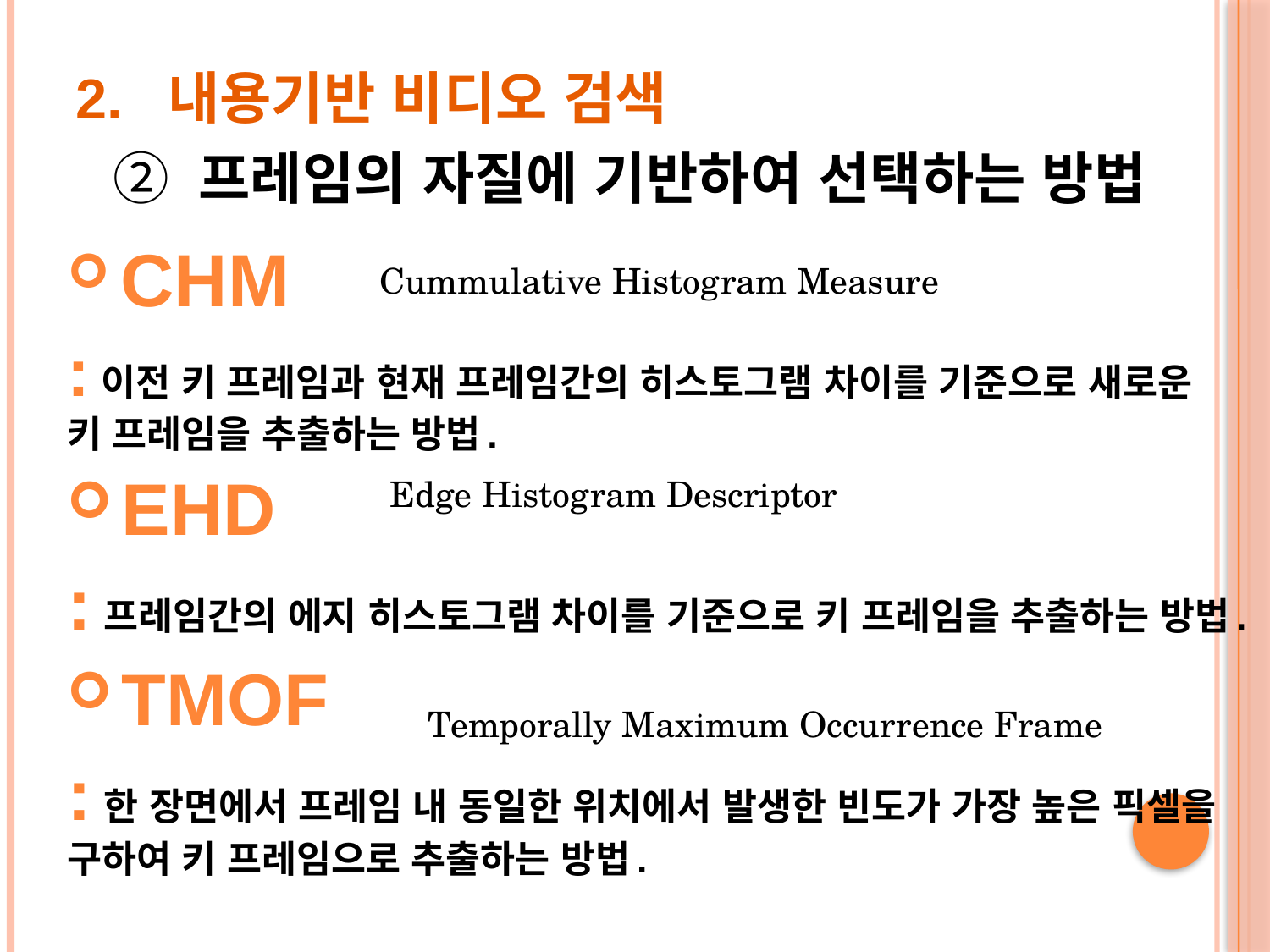

# 2.  내용기반 비디오 검색
➁ 프레임의 자질에 기반하여 선택하는 방법

 CHM
:이전 키 프레임과 현재 프레임간의 히스토그램 차이를 기준으로 새로운 키 프레임을 추출하는 방법.
 EHD
:프레임간의 에지 히스토그램 차이를 기준으로 키 프레임을 추출하는 방법.
 TMOF
:한 장면에서 프레임 내 동일한 위치에서 발생한 빈도가 가장 높은 픽셀을 구하여 키 프레임으로 추출하는 방법.

Cummulative Histogram Measure
Edge Histogram Descriptor
Temporally Maximum Occurrence Frame